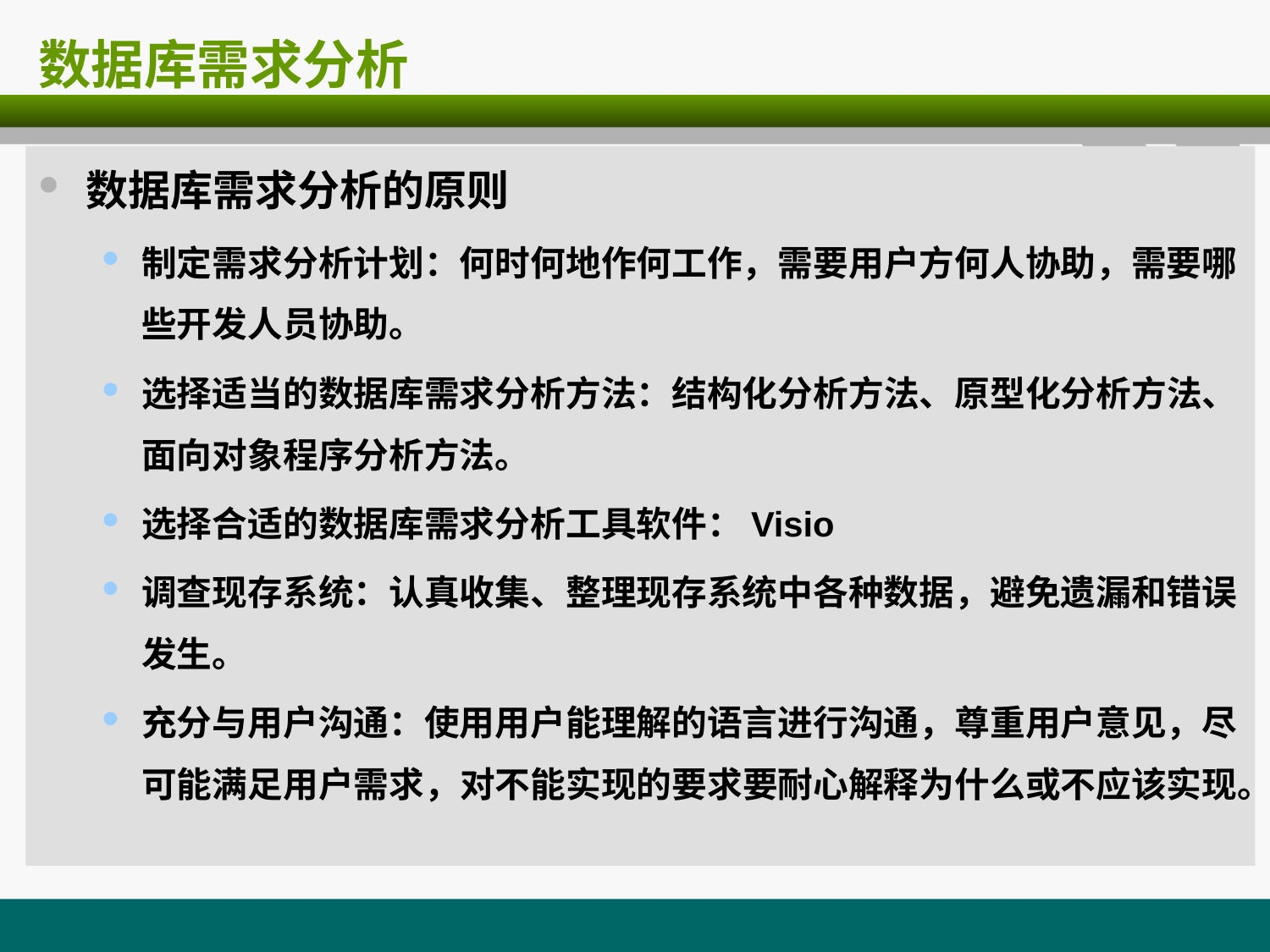

# 数据库需求分析
数据库需求分析的原则
制定需求分析计划：何时何地作何工作，需要用户方何人协助，需要哪些开发人员协助。
选择适当的数据库需求分析方法：结构化分析方法、原型化分析方法、面向对象程序分析方法。
选择合适的数据库需求分析工具软件：Visio
调查现存系统：认真收集、整理现存系统中各种数据，避免遗漏和错误发生。
充分与用户沟通：使用用户能理解的语言进行沟通，尊重用户意见，尽可能满足用户需求，对不能实现的要求要耐心解释为什么或不应该实现。